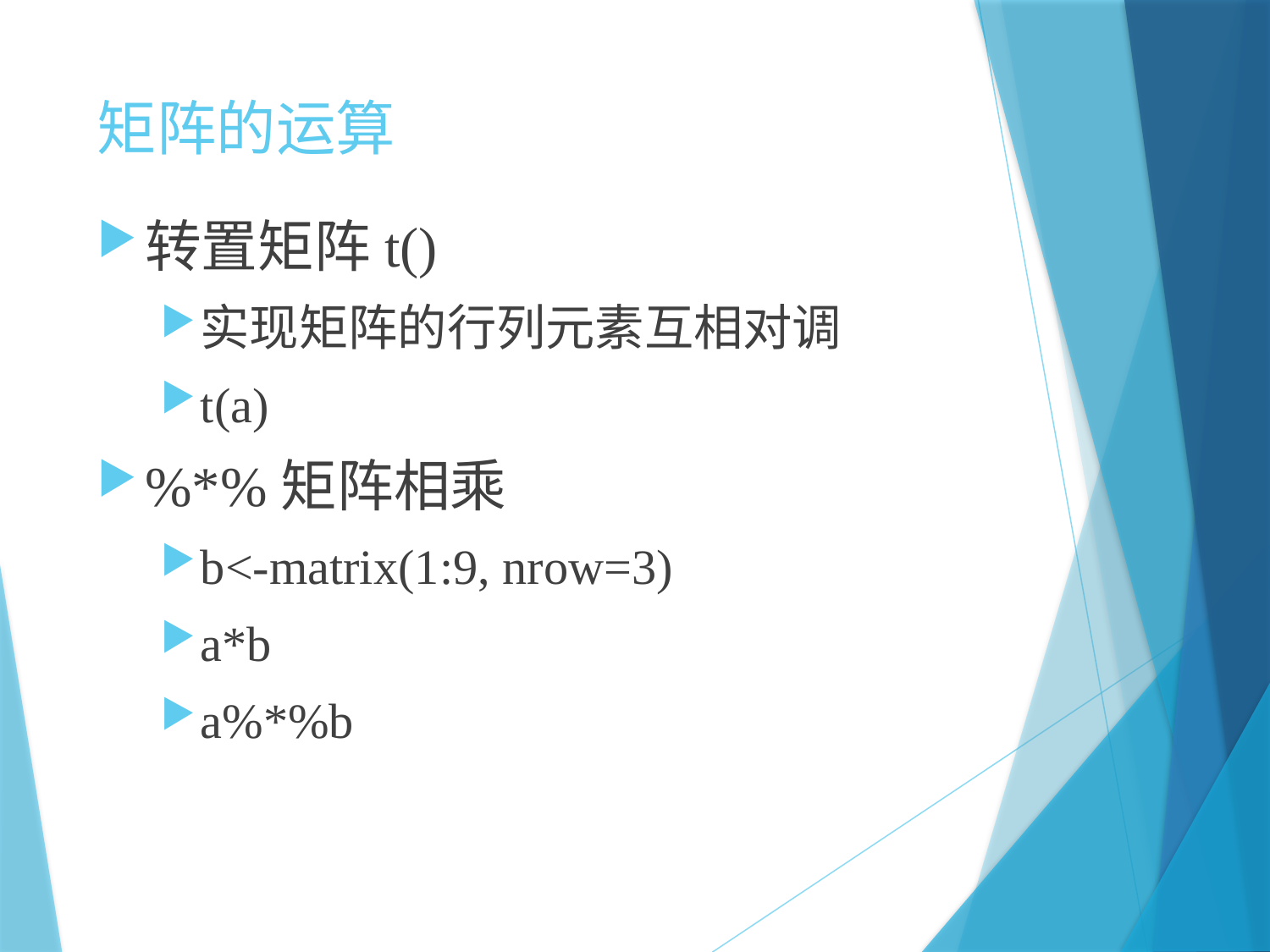

# 矩阵的运算
转置矩阵t()
实现矩阵的行列元素互相对调
t(a)
%*%矩阵相乘
b<-matrix(1:9, nrow=3)
a*b
a%*%b